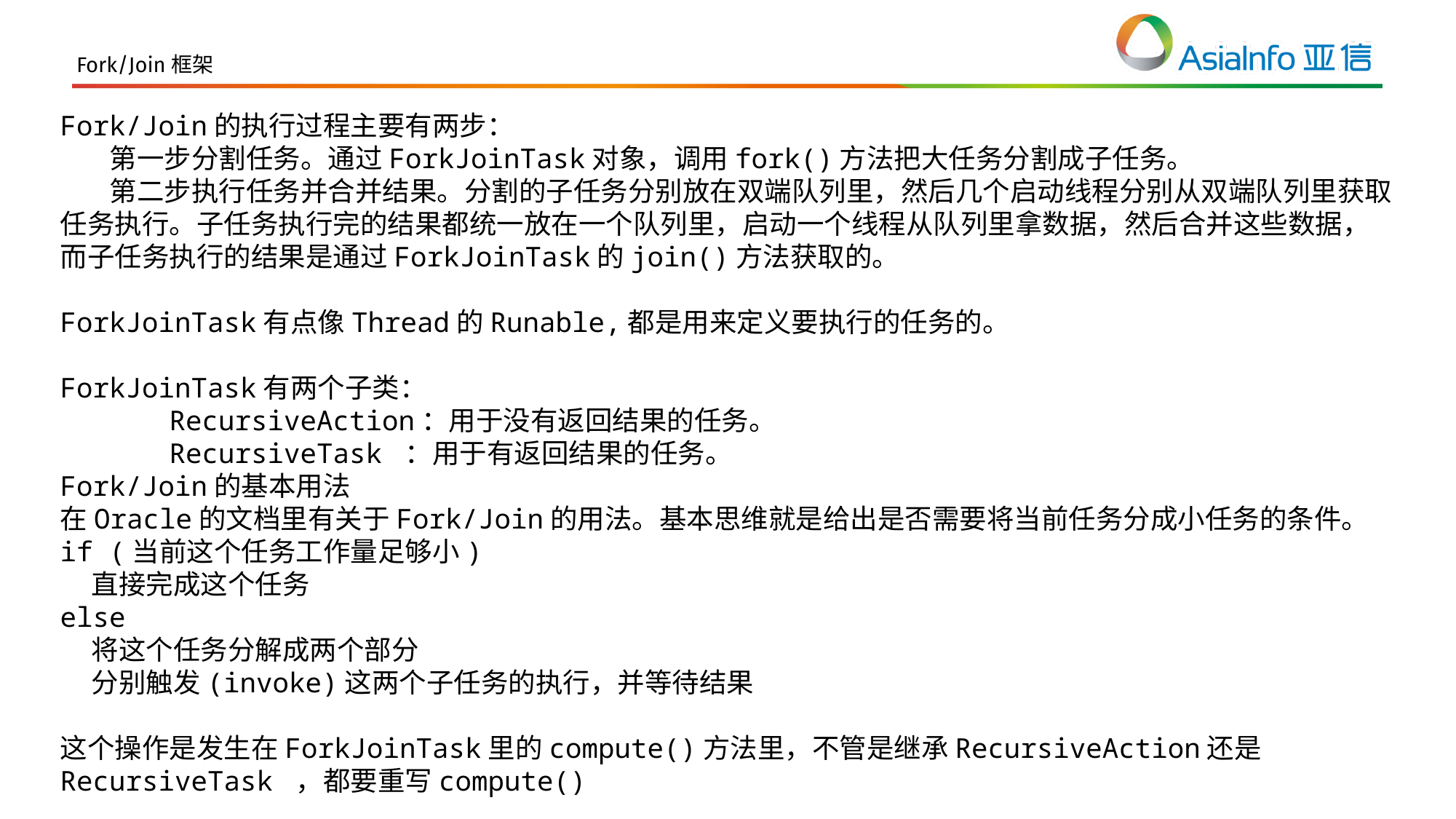

Fork/Join框架
Fork/Join的执行过程主要有两步：
        第一步分割任务。通过ForkJoinTask对象，调用fork()方法把大任务分割成子任务。
        第二步执行任务并合并结果。分割的子任务分别放在双端队列里，然后几个启动线程分别从双端队列里获取任务执行。子任务执行完的结果都统一放在一个队列里，启动一个线程从队列里拿数据，然后合并这些数据，而子任务执行的结果是通过ForkJoinTask的join()方法获取的。
ForkJoinTask有点像Thread的Runable,都是用来定义要执行的任务的。
ForkJoinTask有两个子类：
	RecursiveAction：用于没有返回结果的任务。
	RecursiveTask ：用于有返回结果的任务。
Fork/Join的基本用法
在Oracle的文档里有关于Fork/Join的用法。基本思维就是给出是否需要将当前任务分成小任务的条件。
if (当前这个任务工作量足够小)
    直接完成这个任务
else
    将这个任务分解成两个部分
    分别触发(invoke)这两个子任务的执行，并等待结果

这个操作是发生在ForkJoinTask里的compute()方法里，不管是继承RecursiveAction还是RecursiveTask ，都要重写compute()